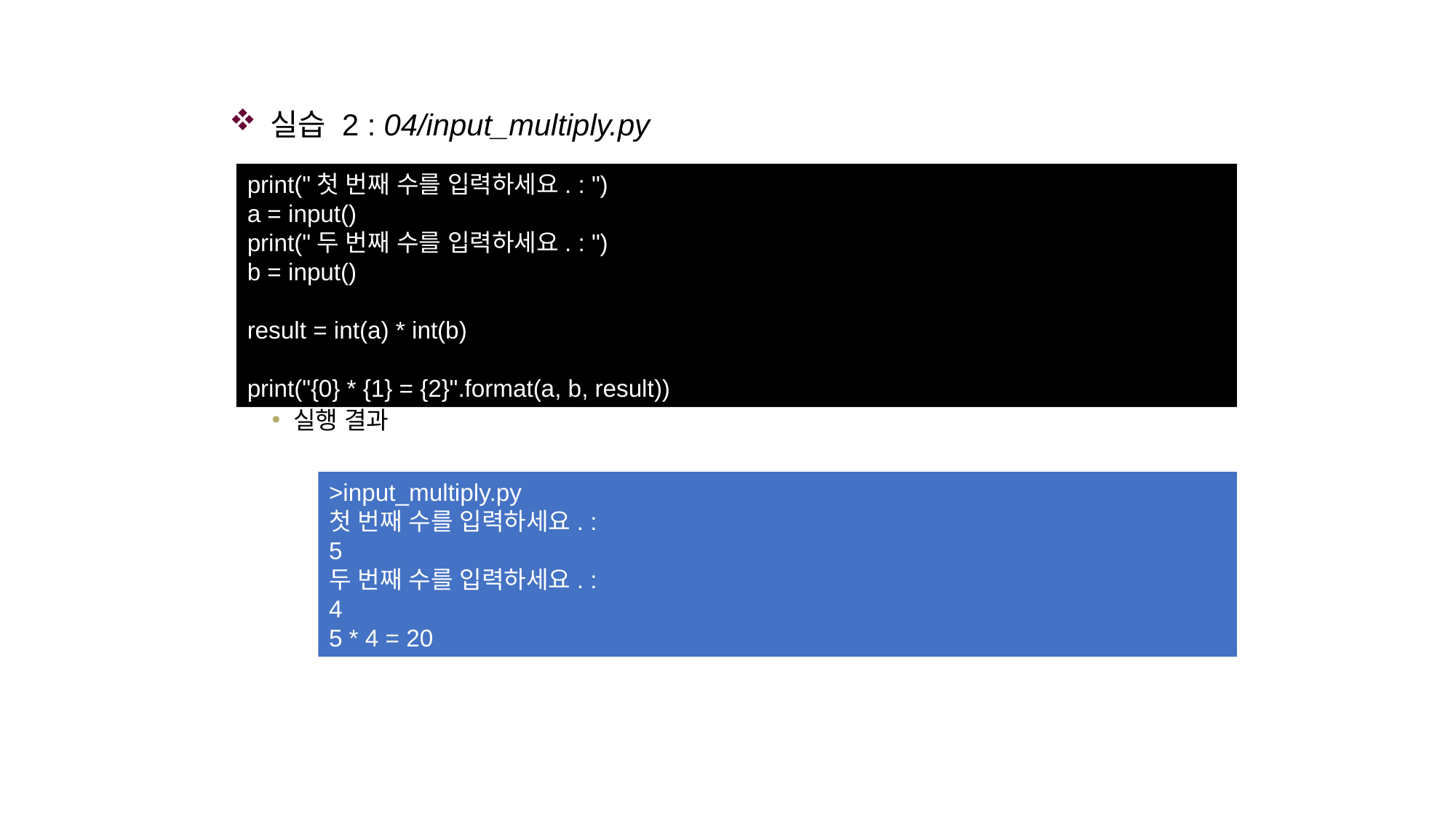

실습 2 : 04/input_multiply.py

실행 결과

print("첫 번째 수를 입력하세요. : ")
a = input()
print("두 번째 수를 입력하세요. : ")
b = input()

result = int(a) * int(b)

print("{0} * {1} = {2}".format(a, b, result))

>input_multiply.py
첫 번째 수를 입력하세요. :
5
두 번째 수를 입력하세요. :
4
5 * 4 = 20